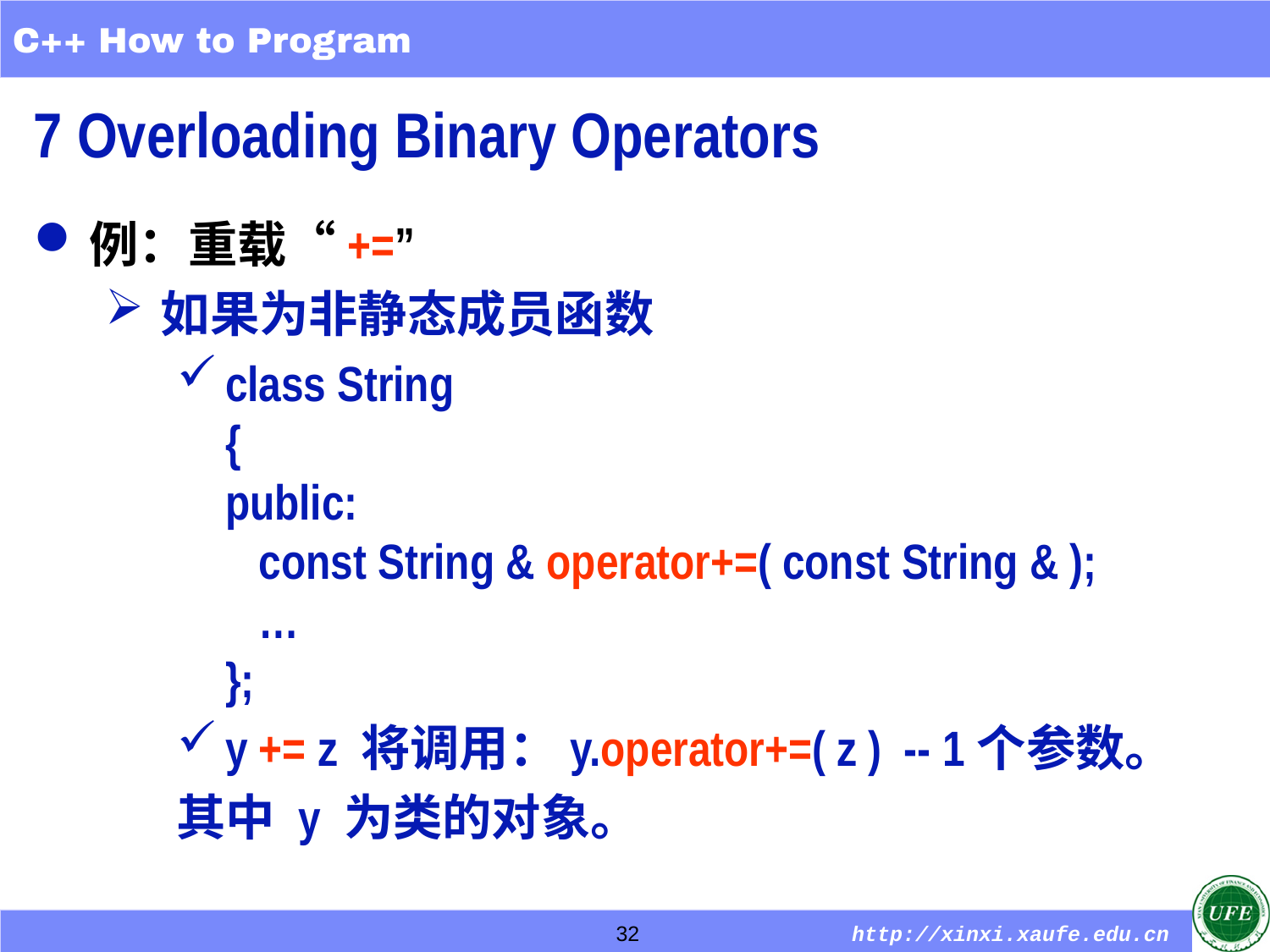

7 Overloading Binary Operators
例：重载“+=”
如果为非静态成员函数
class String
{
public:
   const String & operator+=( const String & );
   …
};
y += z 将调用：y.operator+=( z )  -- 1个参数。
其中 y 为类的对象。
32